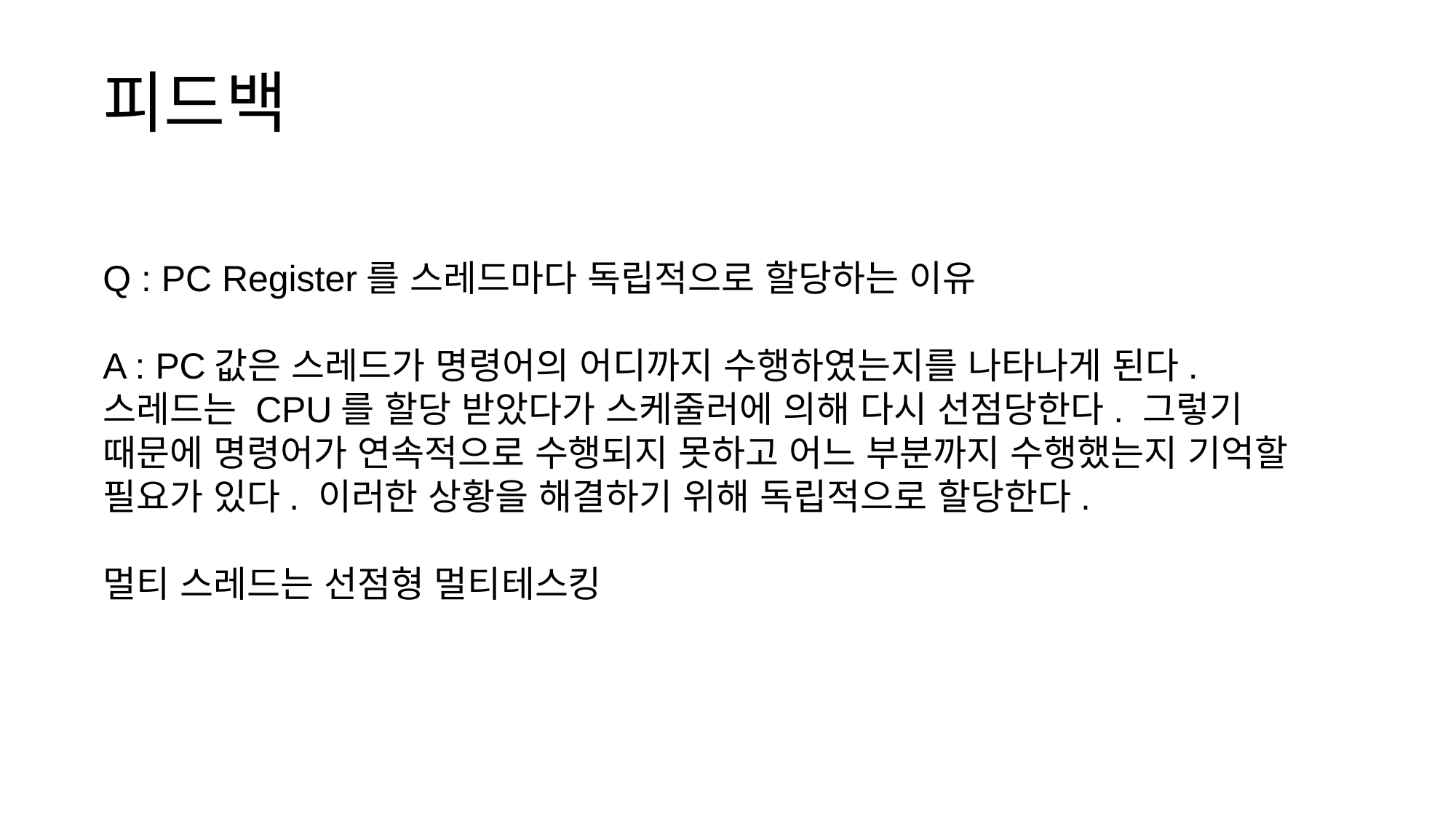

# 피드백
Q : PC Register를 스레드마다 독립적으로 할당하는 이유
A : PC값은 스레드가 명령어의 어디까지 수행하였는지를 나타나게 된다. 스레드는 CPU를 할당 받았다가 스케줄러에 의해 다시 선점당한다. 그렇기 때문에 명령어가 연속적으로 수행되지 못하고 어느 부분까지 수행했는지 기억할 필요가 있다. 이러한 상황을 해결하기 위해 독립적으로 할당한다.

멀티 스레드는 선점형 멀티테스킹